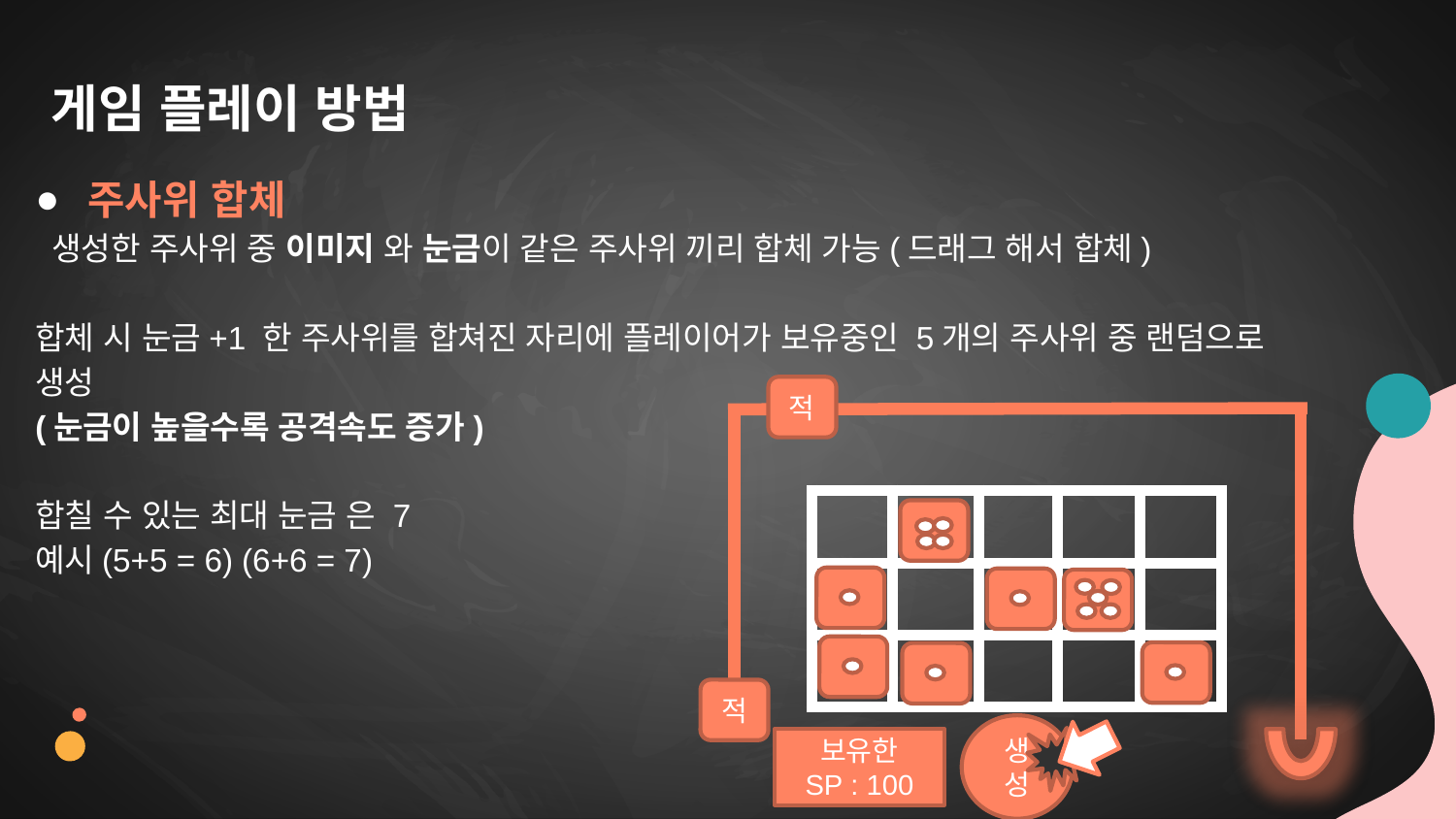

# 게임 플레이 방법
주사위 합체
 생성한 주사위 중 이미지 와 눈금이 같은 주사위 끼리 합체 가능(드래그 해서 합체)

합체 시 눈금+1 한 주사위를 합쳐진 자리에 플레이어가 보유중인 5개의 주사위 중 랜덤으로 생성
(눈금이 높을수록 공격속도 증가)

합칠 수 있는 최대 눈금 은 7
예시(5+5 = 6) (6+6 = 7)

적
|  |  |  |  |  |
| --- | --- | --- | --- | --- |
|  |  |  |  |  |
|  |  |  |  |  |

적

생성

보유한 SP : 100